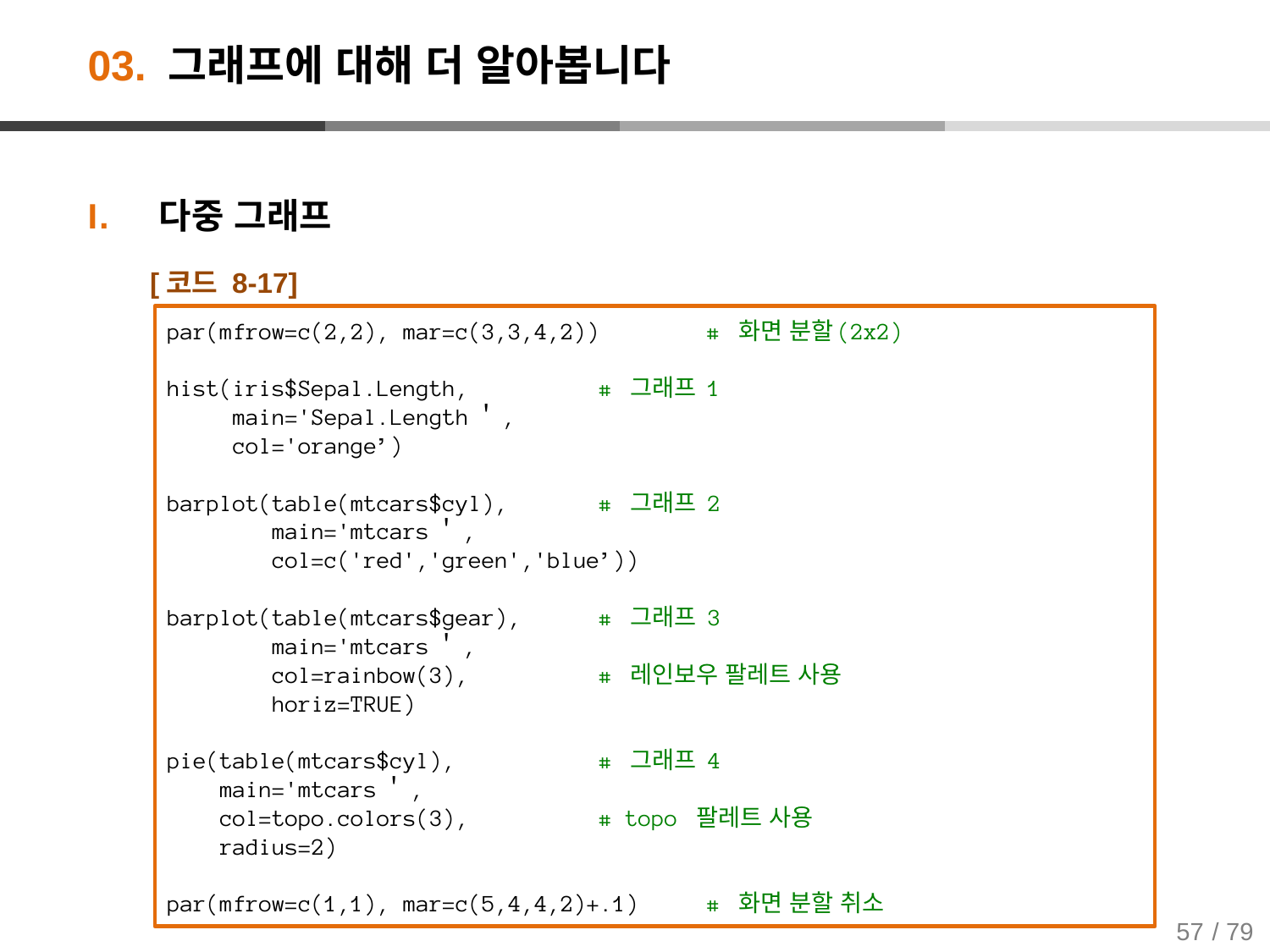

# 03. 그래프에 대해 더 알아봅니다
다중 그래프
[코드 8-17]
par(mfrow=c(2,2), mar=c(3,3,4,2)) 	# 화면 분할(2x2)

hist(iris$Sepal.Length, 		# 그래프 1
     main='Sepal.Length＇,
     col='orange’)

barplot(table(mtcars$cyl), 	# 그래프 2
        main='mtcars＇,
        col=c('red','green','blue’))

barplot(table(mtcars$gear), 	# 그래프 3
        main='mtcars＇,
        col=rainbow(3), 		# 레인보우 팔레트 사용
        horiz=TRUE)

pie(table(mtcars$cyl), 		# 그래프 4
    main='mtcars＇,
    col=topo.colors(3), 		# topo 팔레트 사용
    radius=2)

par(mfrow=c(1,1), mar=c(5,4,4,2)+.1) 	# 화면 분할 취소